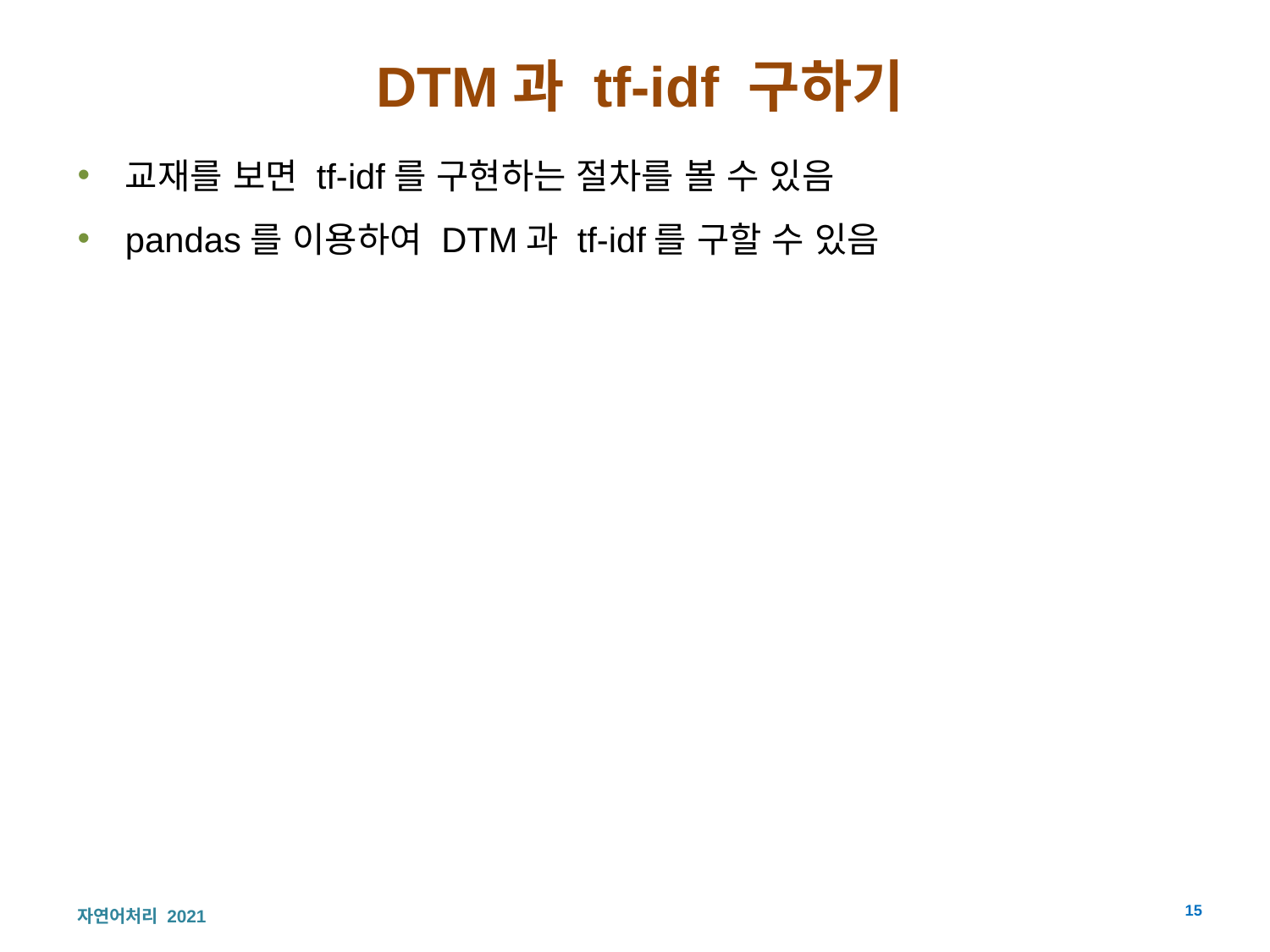

# DTM과 tf-idf 구하기
교재를 보면 tf-idf를 구현하는 절차를 볼 수 있음
pandas를 이용하여 DTM과 tf-idf를 구할 수 있음